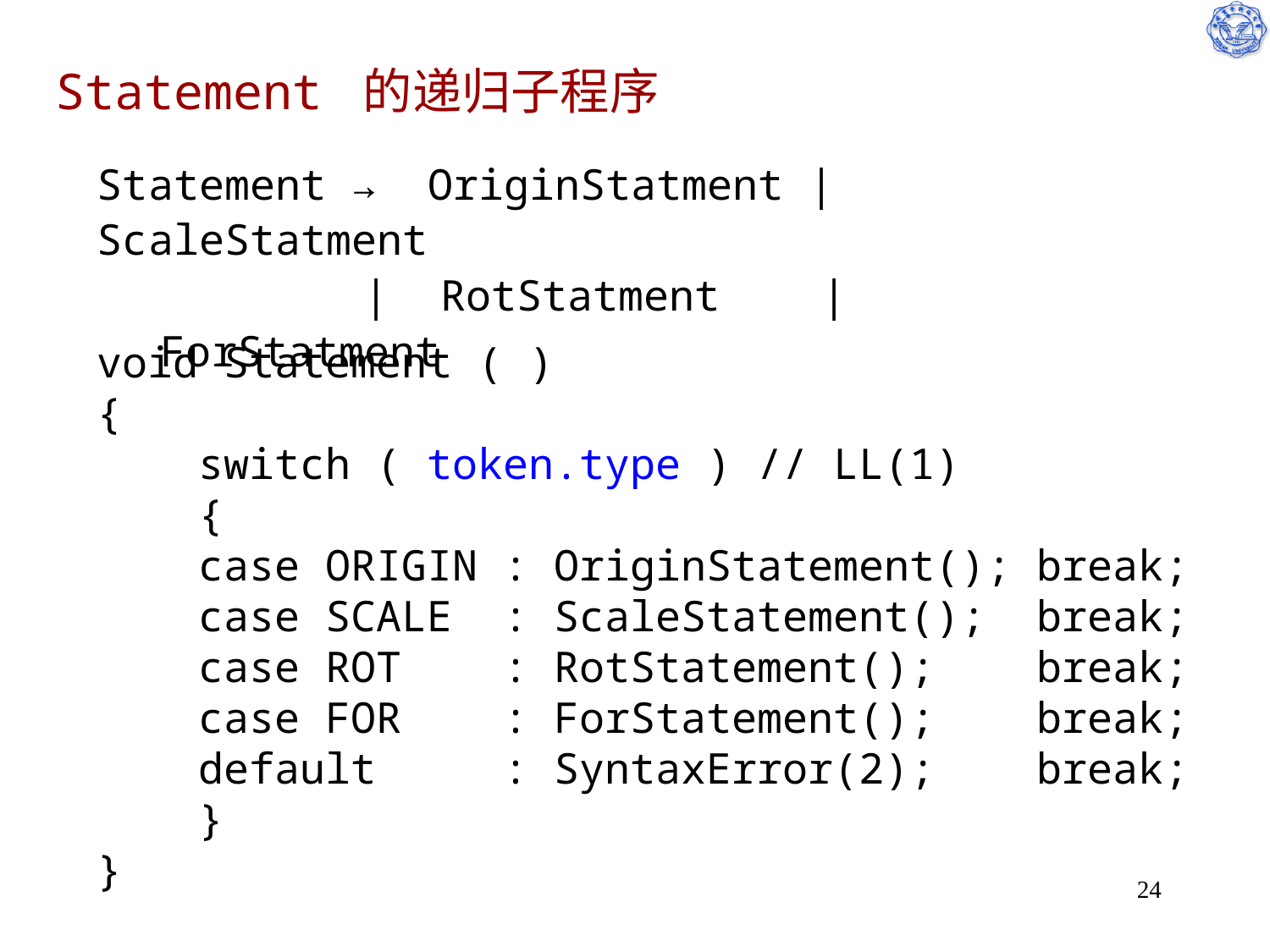

# Statement 的递归子程序
Statement →  OriginStatment | ScaleStatment
        |  RotStatment    | ForStatment
void Statement ( )
{
    switch ( token.type ) // LL(1)
    {
    case ORIGIN : OriginStatement(); break;
    case SCALE  : ScaleStatement();  break;
    case ROT    : RotStatement();    break;
    case FOR    : ForStatement();    break;
    default     : SyntaxError(2);    break;
    }
}
24